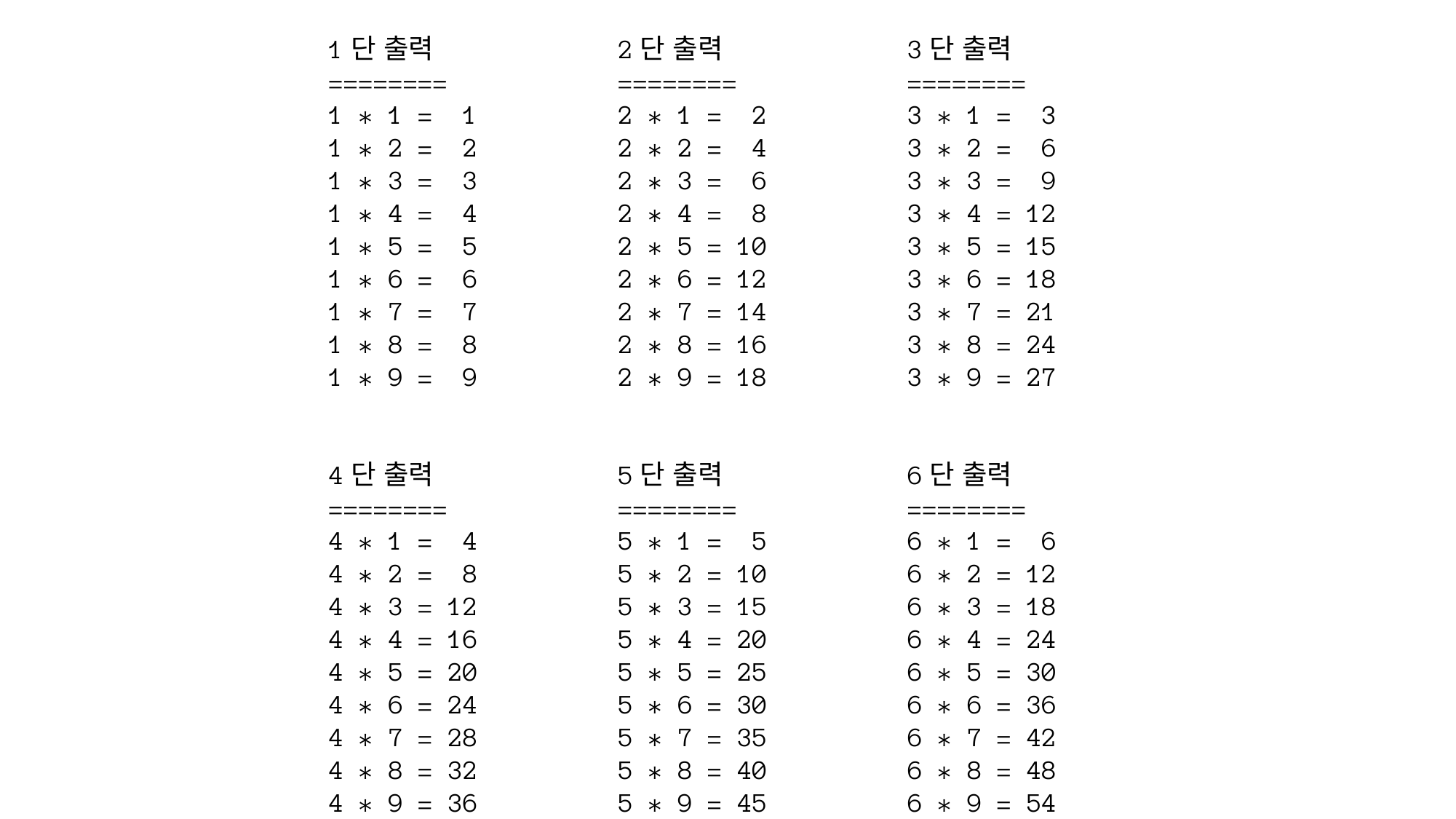

3단 출력
========
3 * 1 =  3
3 * 2 =  6
3 * 3 =  9
3 * 4 = 12
3 * 5 = 15
3 * 6 = 18
3 * 7 = 21
3 * 8 = 24
3 * 9 = 27
2단 출력
========
2 * 1 =  2
2 * 2 =  4
2 * 3 =  6
2 * 4 =  8
2 * 5 = 10
2 * 6 = 12
2 * 7 = 14
2 * 8 = 16
2 * 9 = 18
1단 출력
========
1 * 1 =  1
1 * 2 =  2
1 * 3 =  3
1 * 4 =  4
1 * 5 =  5
1 * 6 =  6
1 * 7 =  7
1 * 8 =  8
1 * 9 =  9
5단 출력
========
5 * 1 =  5
5 * 2 = 10
5 * 3 = 15
5 * 4 = 20
5 * 5 = 25
5 * 6 = 30
5 * 7 = 35
5 * 8 = 40
5 * 9 = 45
6단 출력
========
6 * 1 =  6
6 * 2 = 12
6 * 3 = 18
6 * 4 = 24
6 * 5 = 30
6 * 6 = 36
6 * 7 = 42
6 * 8 = 48
6 * 9 = 54
4단 출력
========
4 * 1 =  4
4 * 2 =  8
4 * 3 = 12
4 * 4 = 16
4 * 5 = 20
4 * 6 = 24
4 * 7 = 28
4 * 8 = 32
4 * 9 = 36